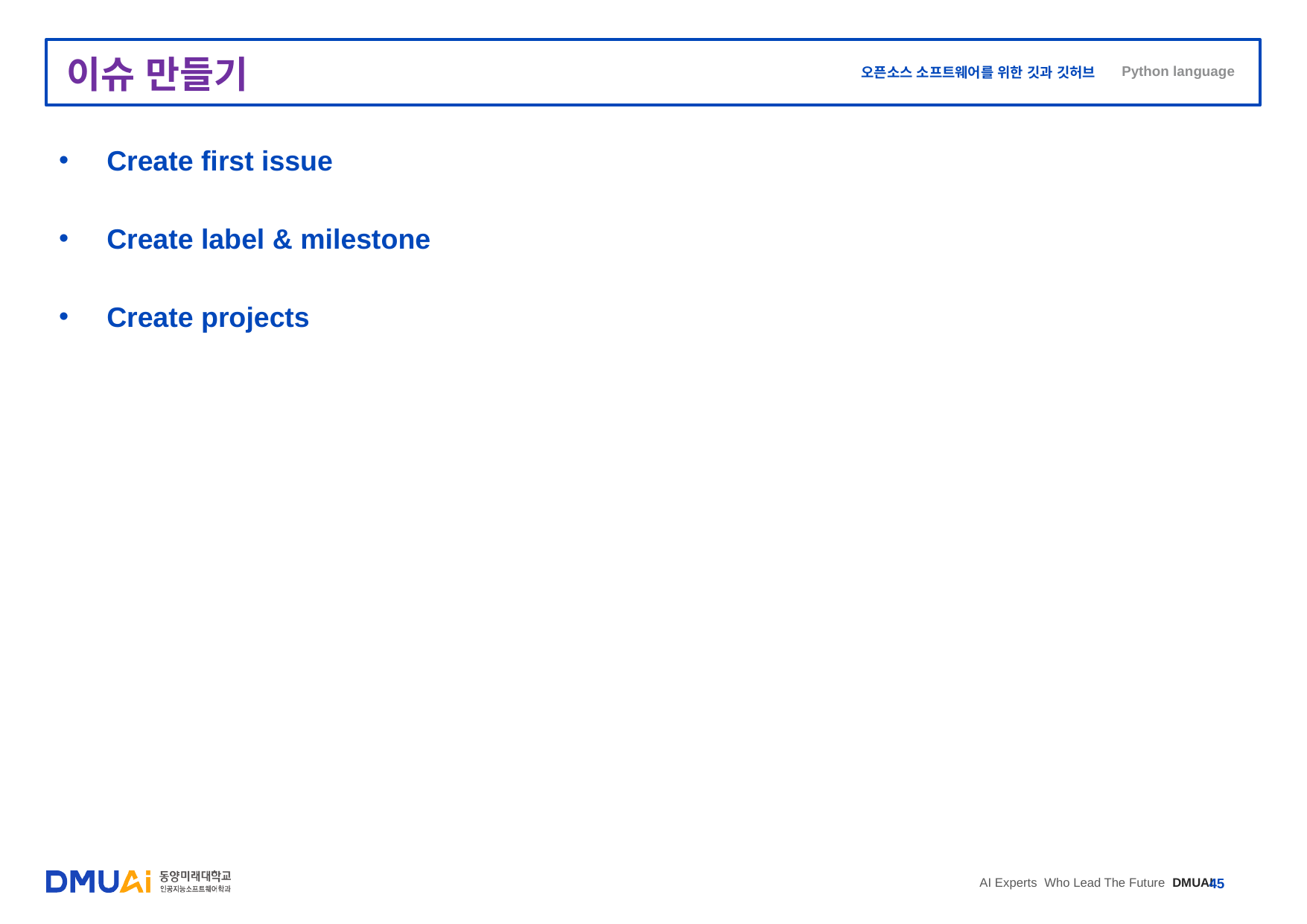

# 이슈 만들기
Create first issue

Create label & milestone

Create projects